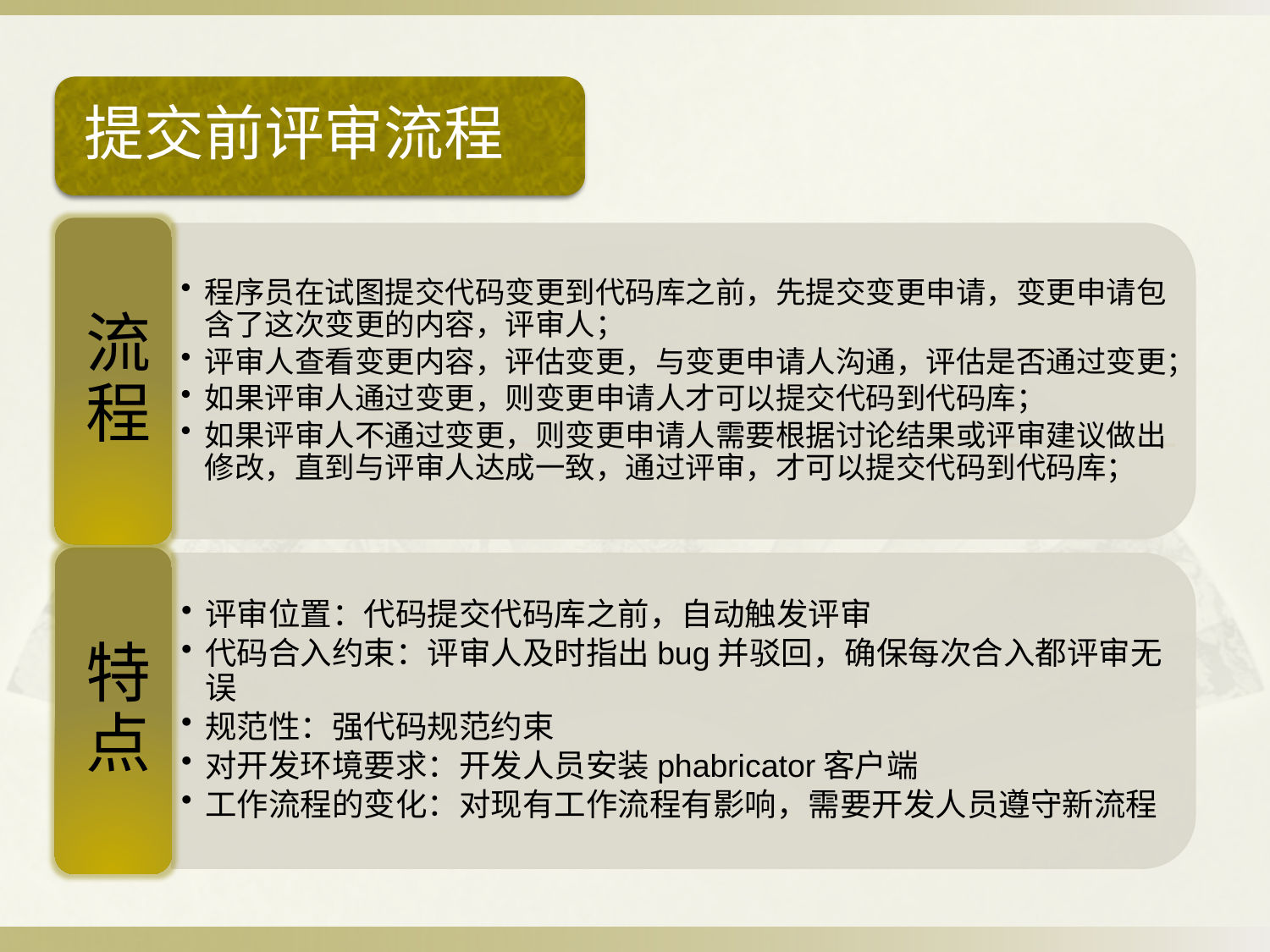

提交前评审流程
程序员在试图提交代码变更到代码库之前，先提交变更申请，变更申请包含了这次变更的内容，评审人；
评审人查看变更内容，评估变更，与变更申请人沟通，评估是否通过变更；
如果评审人通过变更，则变更申请人才可以提交代码到代码库；
如果评审人不通过变更，则变更申请人需要根据讨论结果或评审建议做出修改，直到与评审人达成一致，通过评审，才可以提交代码到代码库；
流程
评审位置：代码提交代码库之前，自动触发评审
代码合入约束：评审人及时指出bug并驳回，确保每次合入都评审无误
规范性：强代码规范约束
对开发环境要求：开发人员安装phabricator客户端
工作流程的变化：对现有工作流程有影响，需要开发人员遵守新流程
特点